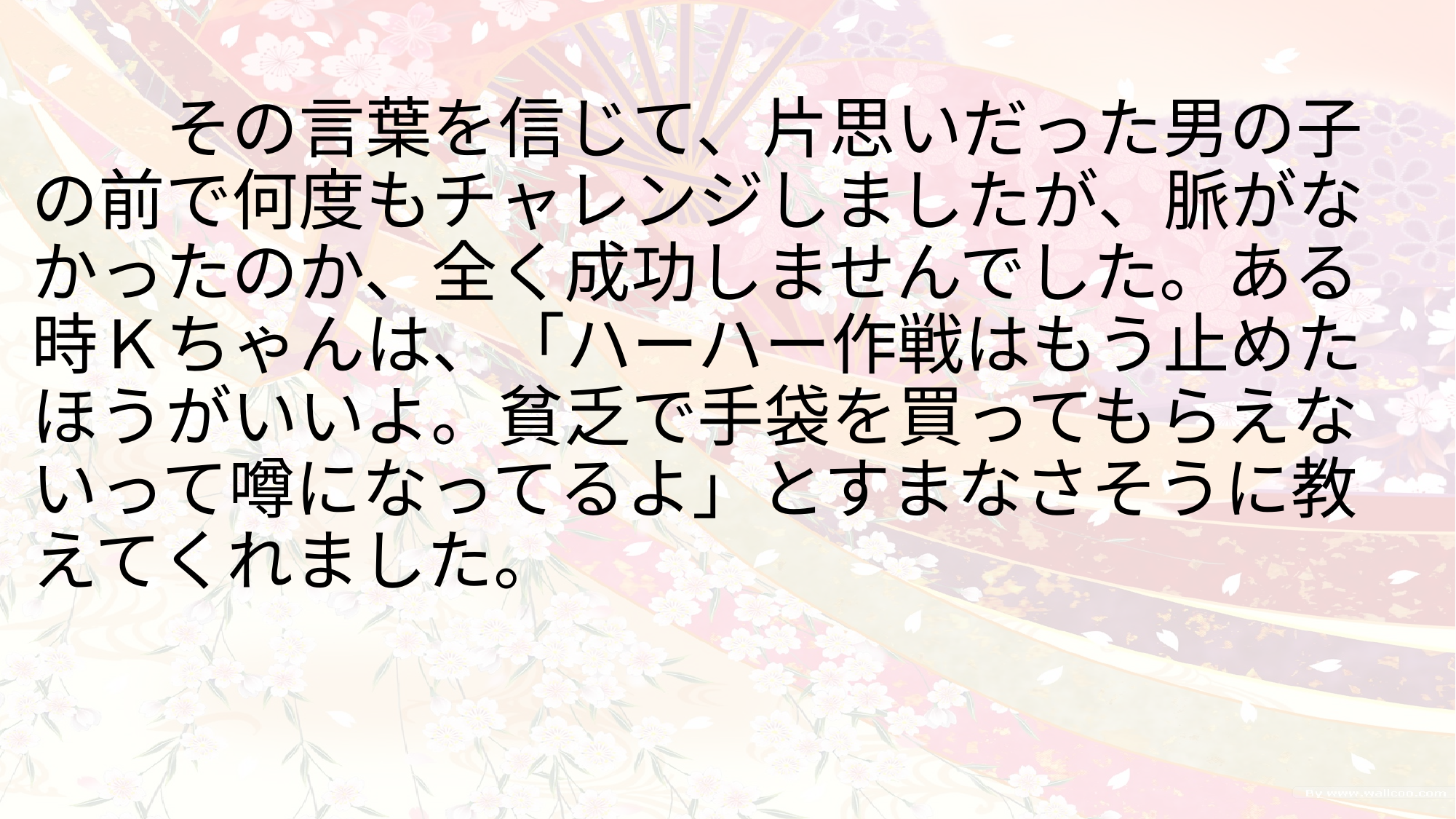

その言葉を信じて、片思いだった男の子の前で何度もチャレンジしましたが、脈がなかったのか、全く成功しませんでした。ある時Ｋちゃんは、「ハーハー作戦はもう止めたほうがいいよ。貧乏で手袋を買ってもらえないって噂になってるよ」とすまなさそうに教えてくれました。